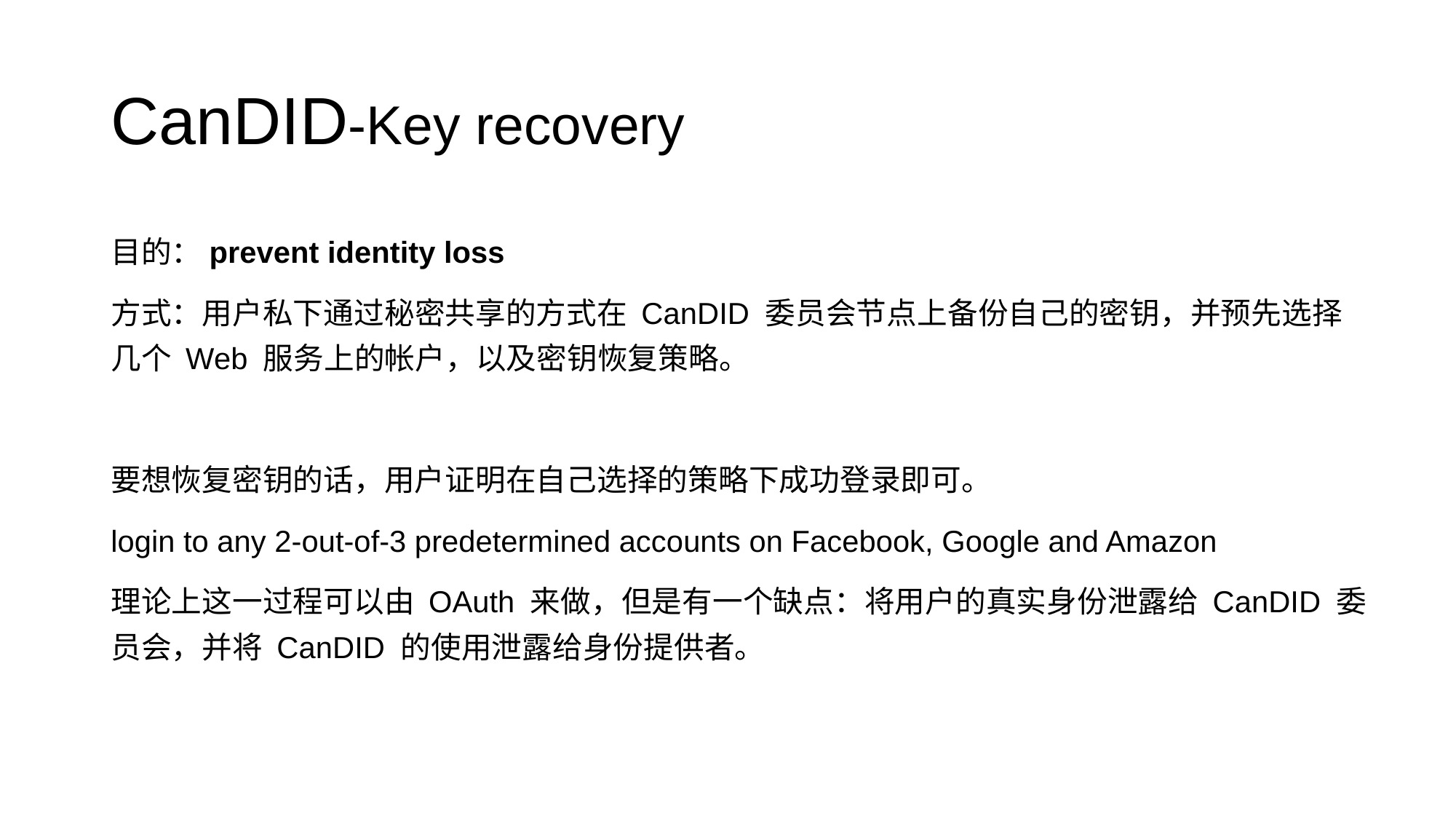

# CanDID-Key recovery
目的：prevent identity loss
方式：用户私下通过秘密共享的方式在 CanDID 委员会节点上备份自己的密钥，并预先选择几个 Web 服务上的帐户，以及密钥恢复策略。

要想恢复密钥的话，用户证明在自己选择的策略下成功登录即可。
login to any 2-out-of-3 predetermined accounts on Facebook, Google and Amazon
理论上这一过程可以由 OAuth 来做，但是有一个缺点：将用户的真实身份泄露给 CanDID 委员会，并将 CanDID 的使用泄露给身份提供者。